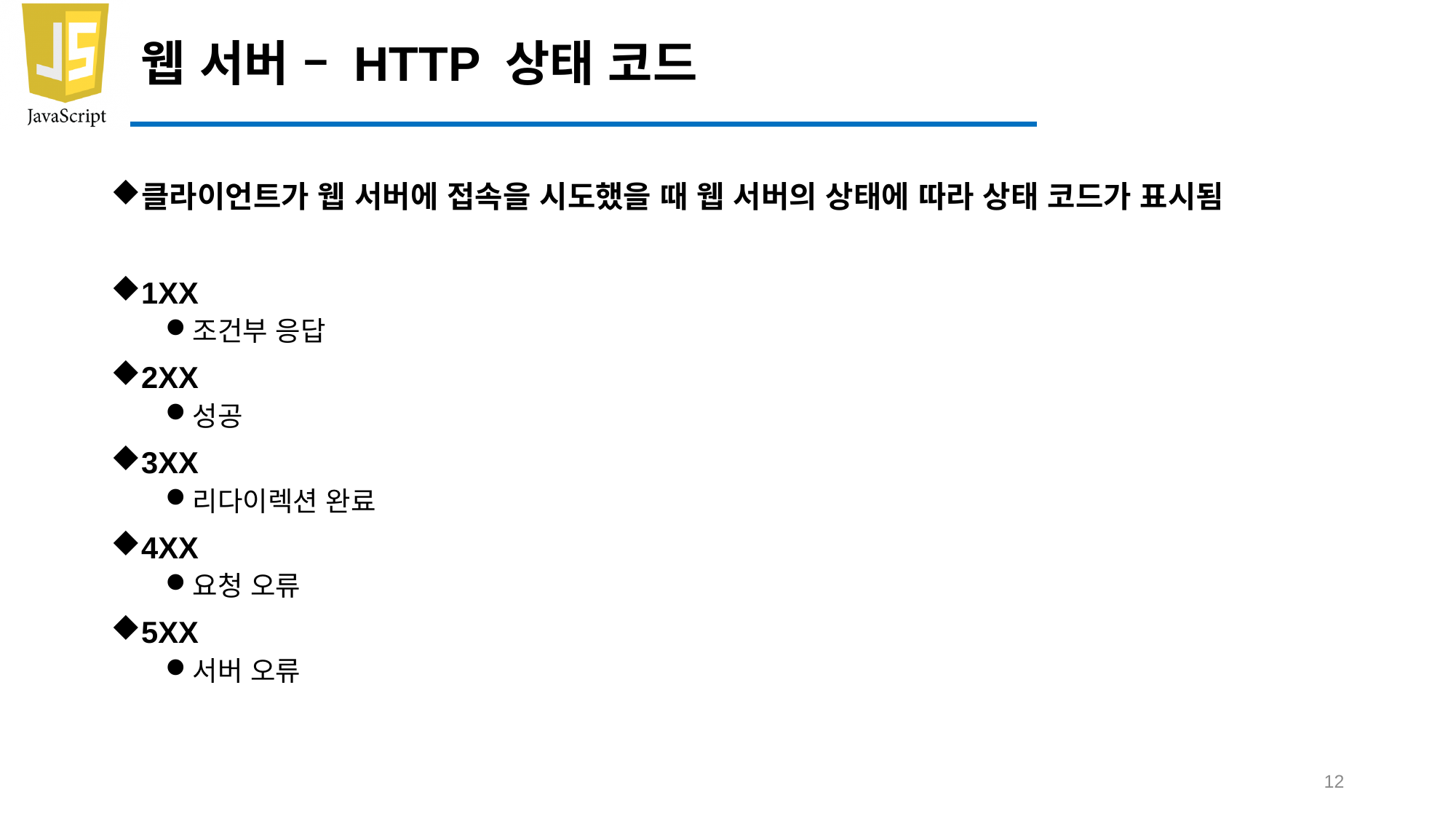

# 웹 서버 – HTTP 상태 코드
클라이언트가 웹 서버에 접속을 시도했을 때 웹 서버의 상태에 따라 상태 코드가 표시됨

1XX
조건부 응답
2XX
성공
3XX
리다이렉션 완료
4XX
요청 오류
5XX
서버 오류
12